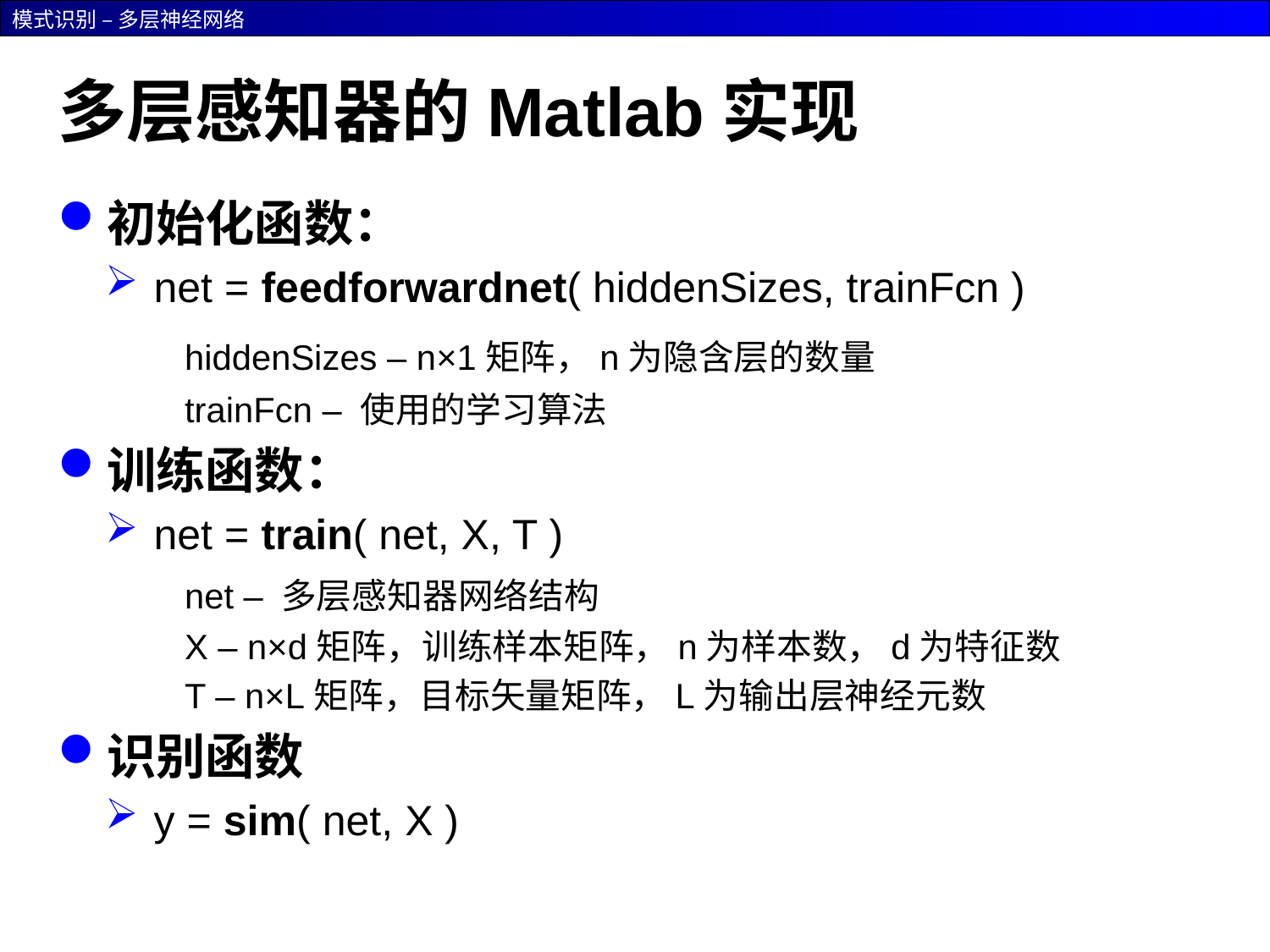

# 多层感知器的Matlab实现
初始化函数：
net = feedforwardnet( hiddenSizes, trainFcn )
	hiddenSizes – n×1矩阵，n为隐含层的数量
	trainFcn – 使用的学习算法
训练函数：
net = train( net, X, T )
	net – 多层感知器网络结构
	X – n×d矩阵，训练样本矩阵，n为样本数，d为特征数
	T – n×L矩阵，目标矢量矩阵，L为输出层神经元数
识别函数
y = sim( net, X )